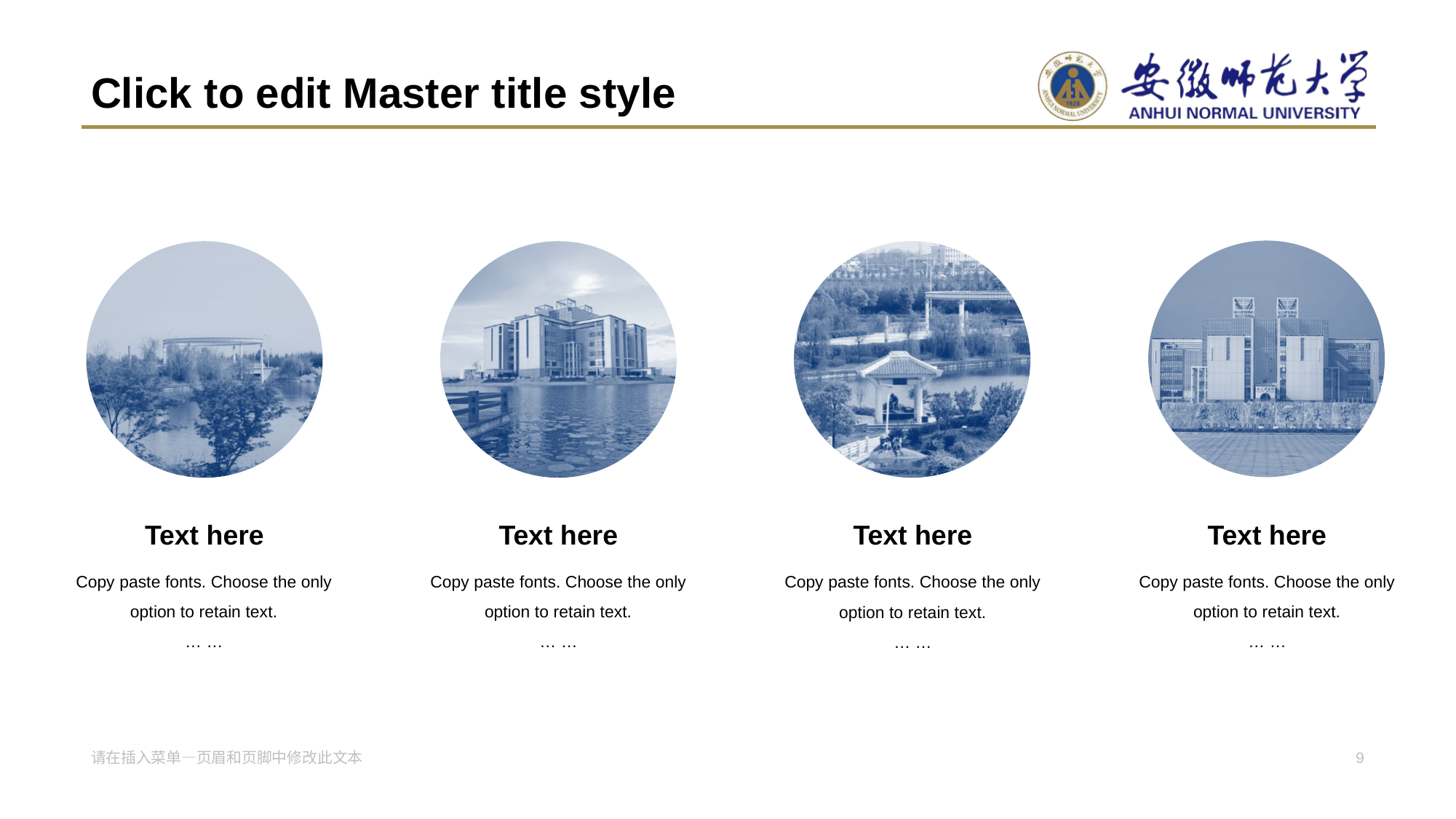

# Click to edit Master title style

Text here
Copy paste fonts. Choose the only option to retain text.
 … …

Text here
Copy paste fonts. Choose the only option to retain text.
 … …

Text here
Copy paste fonts. Choose the only option to retain text.
 … …

Text here
Copy paste fonts. Choose the only option to retain text.
 … …
请在插入菜单—页眉和页脚中修改此文本
9